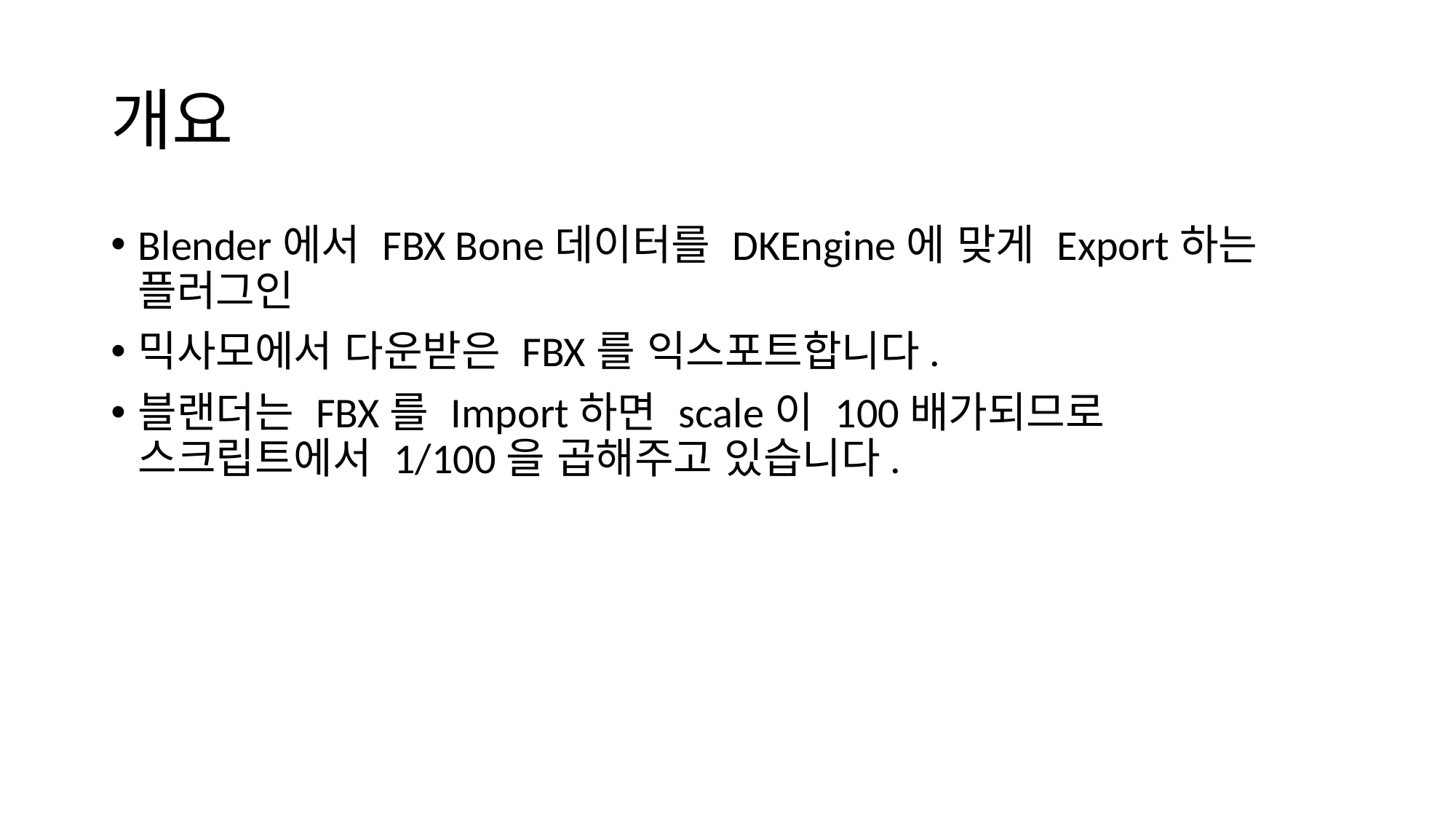

# 개요
Blender에서 FBX Bone데이터를 DKEngine에 맞게 Export하는 플러그인
믹사모에서 다운받은 FBX를 익스포트합니다.
블랜더는 FBX를 Import하면 scale이 100배가되므로 스크립트에서 1/100을 곱해주고 있습니다.